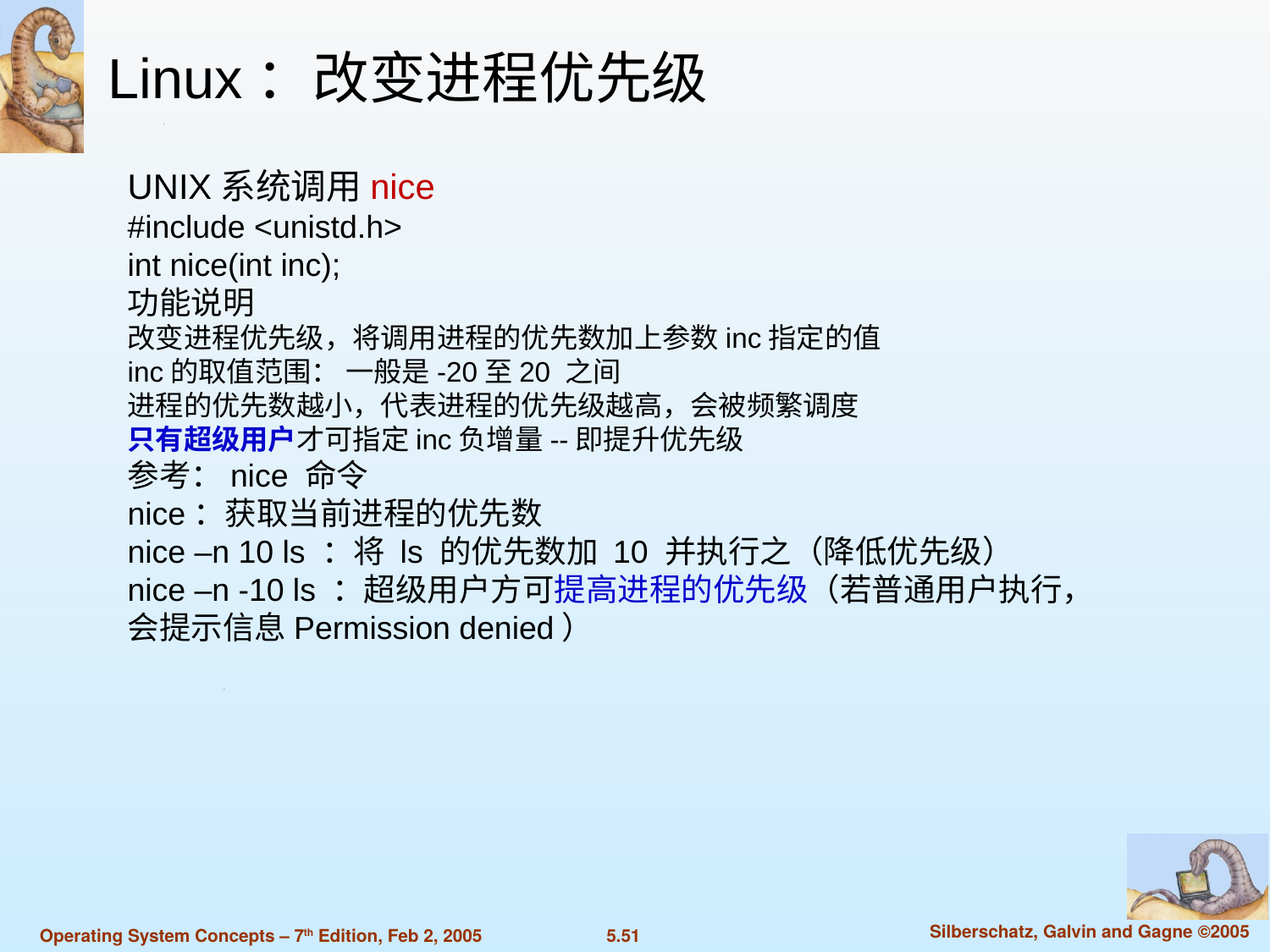

Linux：改变进程优先级
UNIX系统调用nice
#include <unistd.h>
int nice(int inc);
功能说明
改变进程优先级，将调用进程的优先数加上参数inc指定的值
inc的取值范围： 一般是-20至20 之间
进程的优先数越小，代表进程的优先级越高，会被频繁调度
只有超级用户才可指定inc负增量--即提升优先级
参考：nice 命令
nice：获取当前进程的优先数
nice –n 10 ls ：将 ls 的优先数加 10 并执行之（降低优先级）
nice –n -10 ls ：超级用户方可提高进程的优先级（若普通用户执行，会提示信息Permission denied）